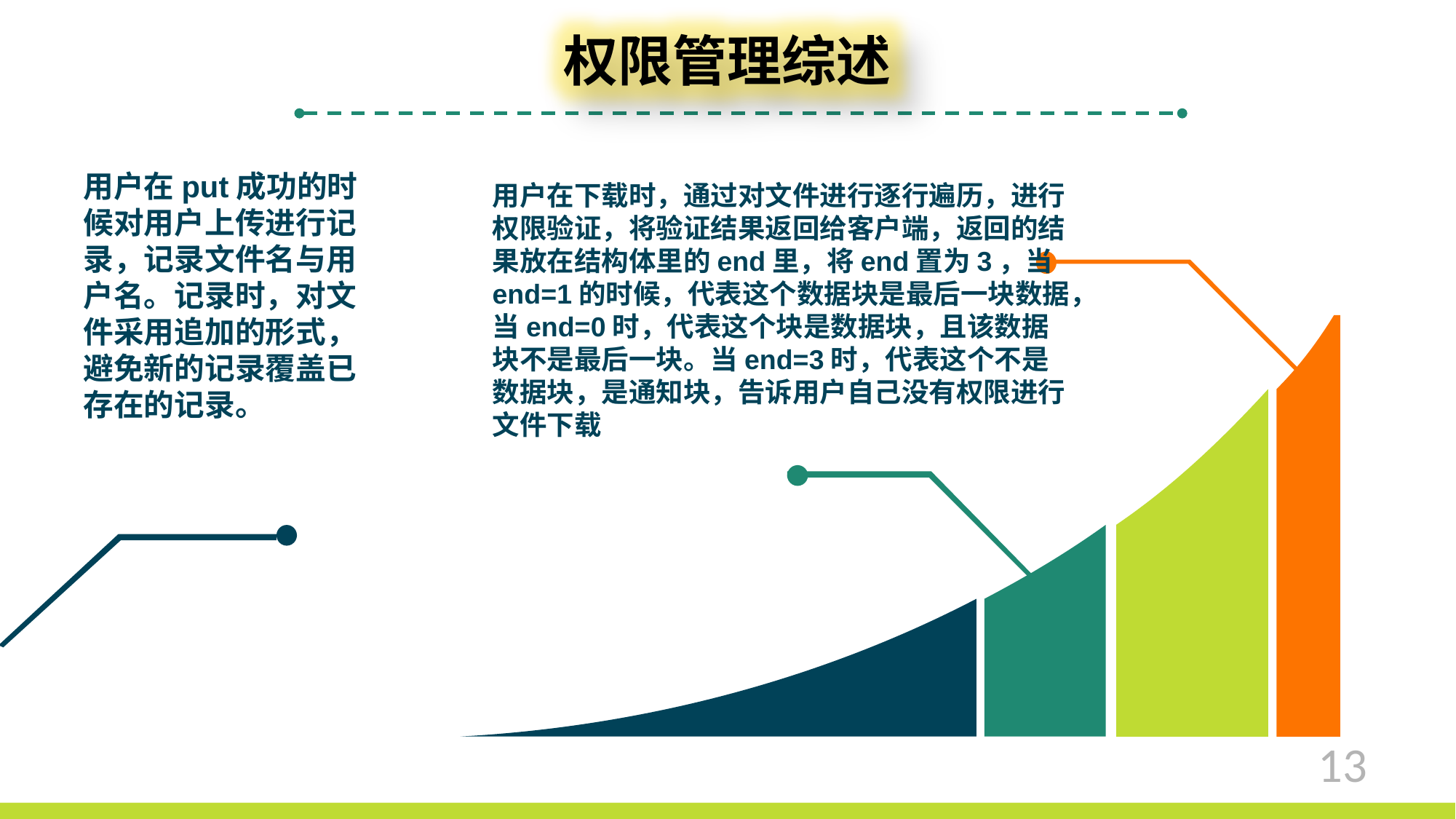

权限管理综述
用户在put成功的时候对用户上传进行记录，记录文件名与用户名。记录时，对文件采用追加的形式，避免新的记录覆盖已存在的记录。

用户在下载时，通过对文件进行逐行遍历，进行权限验证，将验证结果返回给客户端，返回的结果放在结构体里的end里，将end置为3，当end=1的时候，代表这个数据块是最后一块数据，当end=0时，代表这个块是数据块，且该数据块不是最后一块。当end=3时，代表这个不是数据块，是通知块，告诉用户自己没有权限进行文件下载

13